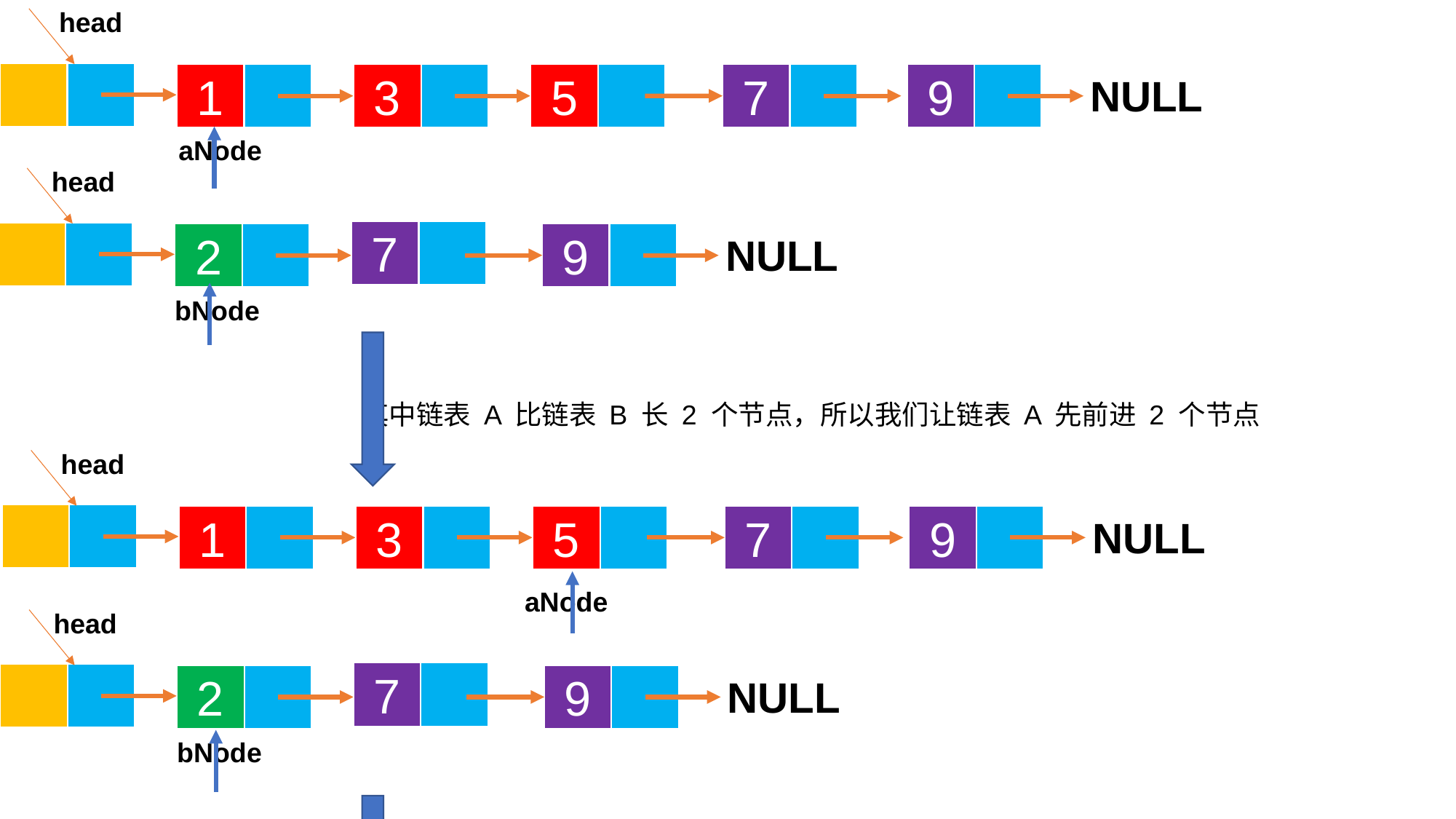

head

链表 A
1

3

5

7

9

NULL
aNode
head
7

2

9

NULL
链表 B
bNode

其中链表 A 比链表 B 长 2 个节点，所以我们让链表 A 先前进 2 个节点
head
链表 A

1

3

5

7

9

NULL
aNode
head
7

2

9

NULL
链表 B
bNode

然后 aNode 和 bNode 同步前进，如果 aNode->data 等于 bNode->data，那么找到第一个公共节点
head
链表 A

1

3

5

7

9

NULL
aNode
head
此时 aNode->data=7 == bNode->data=7，就是公共节点
7

2

9

NULL
链表 B
bNode